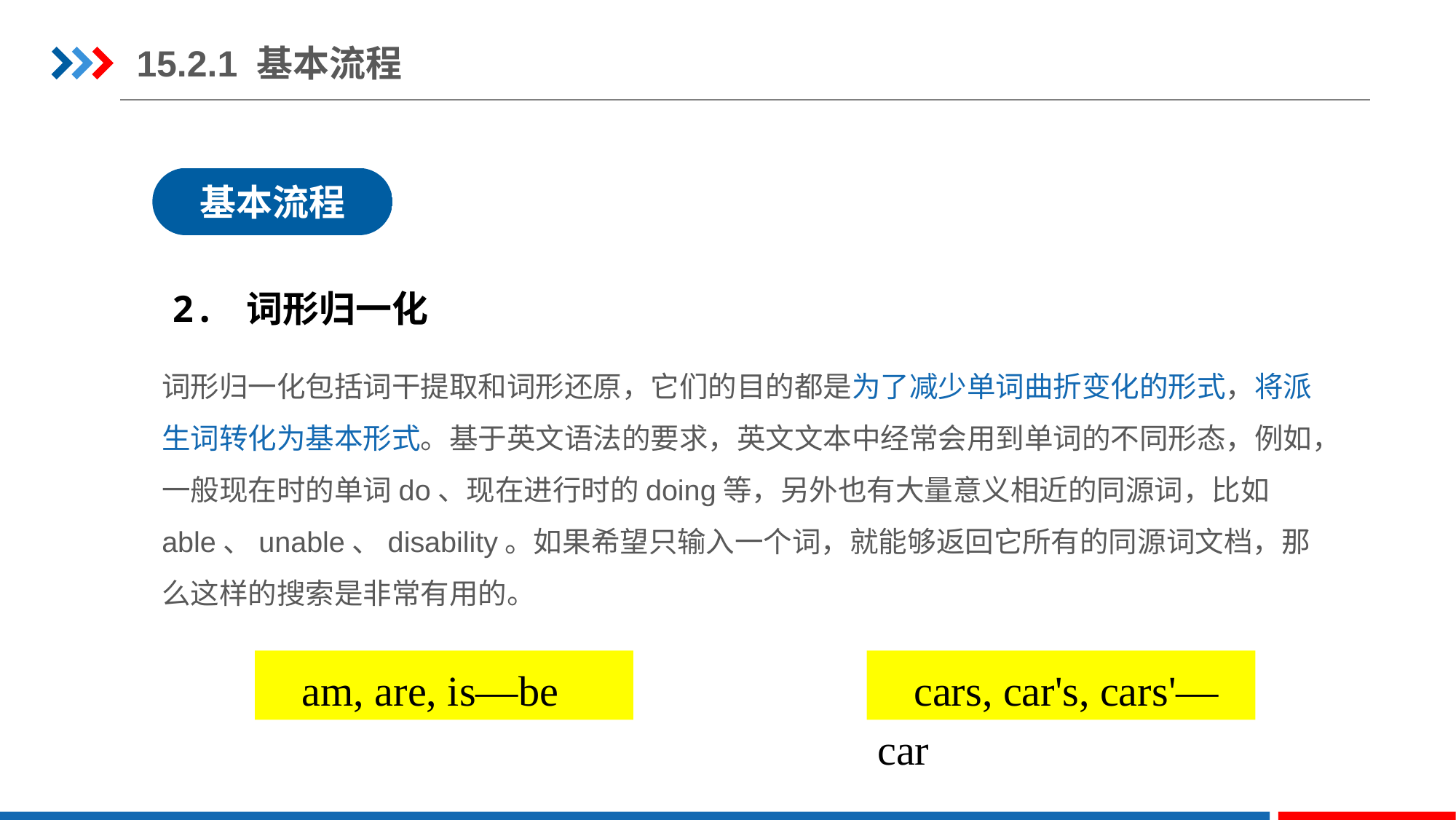

15.2.1 基本流程
基本流程
2. 词形归一化
词形归一化包括词干提取和词形还原，它们的目的都是为了减少单词曲折变化的形式，将派生词转化为基本形式。基于英文语法的要求，英文文本中经常会用到单词的不同形态，例如，一般现在时的单词do、现在进行时的doing等，另外也有大量意义相近的同源词，比如able、unable、disability。如果希望只输入一个词，就能够返回它所有的同源词文档，那么这样的搜索是非常有用的。
am, are, is—be
cars, car's, cars'—car